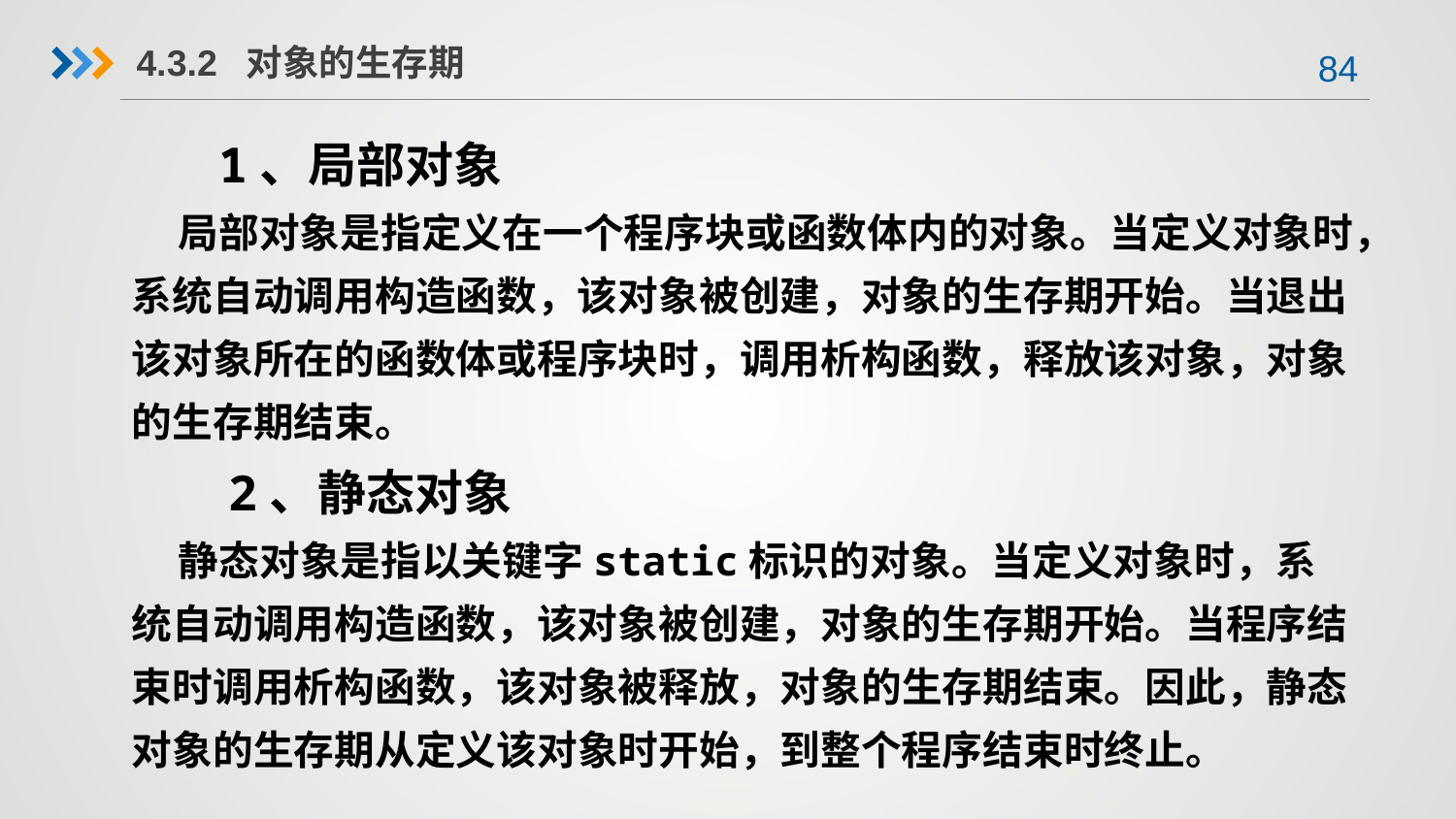

4.3.2  对象的生存期
   1、局部对象
    局部对象是指定义在一个程序块或函数体内的对象。当定义对象时，系统自动调用构造函数，该对象被创建，对象的生存期开始。当退出该对象所在的函数体或程序块时，调用析构函数，释放该对象，对象的生存期结束。
    2、静态对象
    静态对象是指以关键字static标识的对象。当定义对象时，系统自动调用构造函数，该对象被创建，对象的生存期开始。当程序结束时调用析构函数，该对象被释放，对象的生存期结束。因此，静态对象的生存期从定义该对象时开始，到整个程序结束时终止。